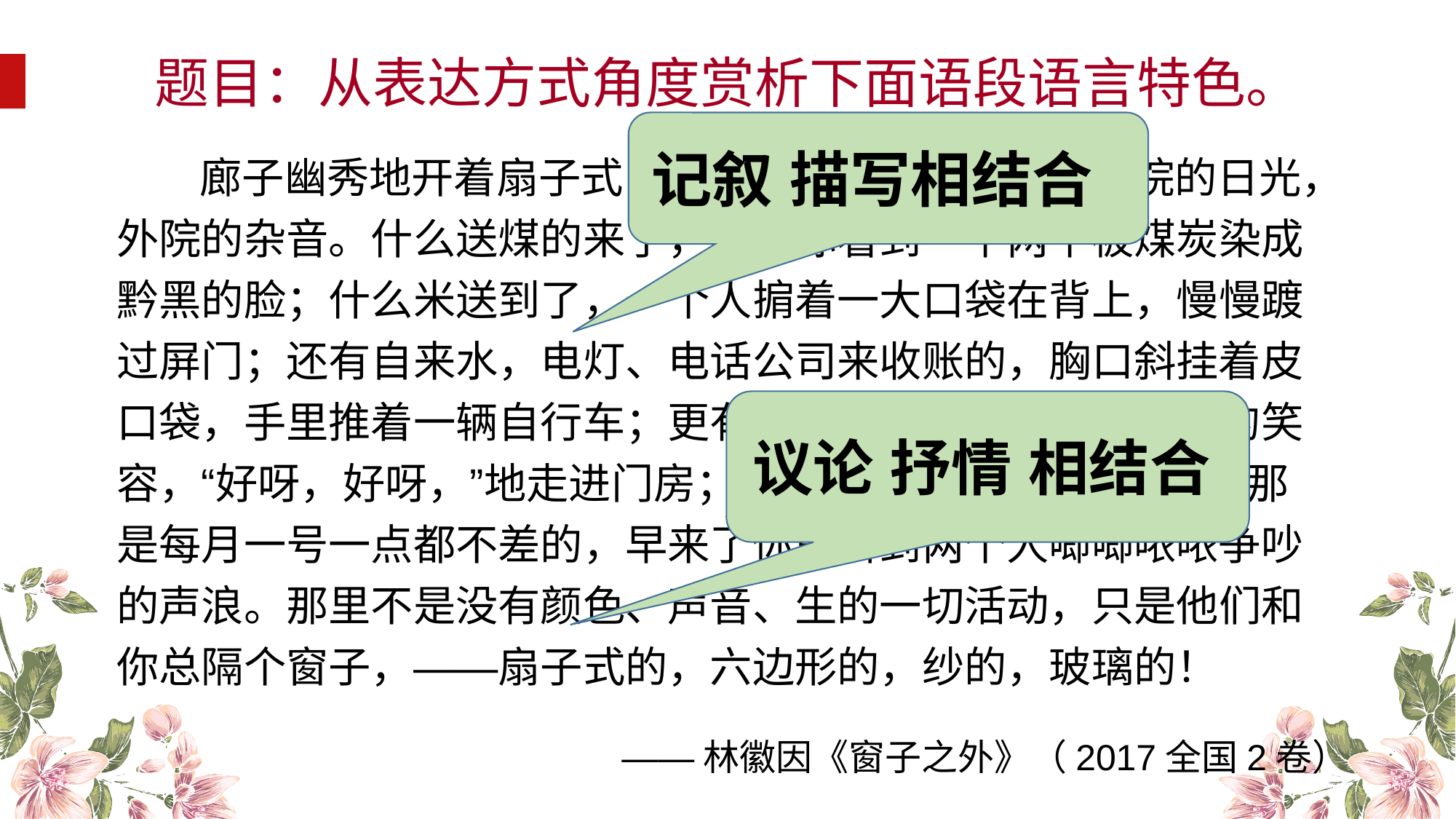

题目：从表达方式角度赏析下面语段语言特色。

       廊子幽秀地开着扇子式，六边形的格子窗，透过外院的日光，外院的杂音。什么送煤的来了，偶然你看到一个两个被煤炭染成黔黑的脸；什么米送到了，一个人掮着一大口袋在背上，慢慢踱过屏门；还有自来水，电灯、电话公司来收账的，胸口斜挂着皮口袋，手里推着一辆自行车；更有时厨子来个朋友了，满脸的笑容，“好呀，好呀，”地走进门房；什么赵妈的丈夫来拿钱了，那是每月一号一点都不差的，早来了你就听到两个人唧唧哝哝争吵的声浪。那里不是没有颜色、声音、生的一切活动，只是他们和你总隔个窗子，——扇子式的，六边形的，纱的，玻璃的！

记叙 描写相结合

议论 抒情 相结合
——林徽因《窗子之外》（2017全国2卷）